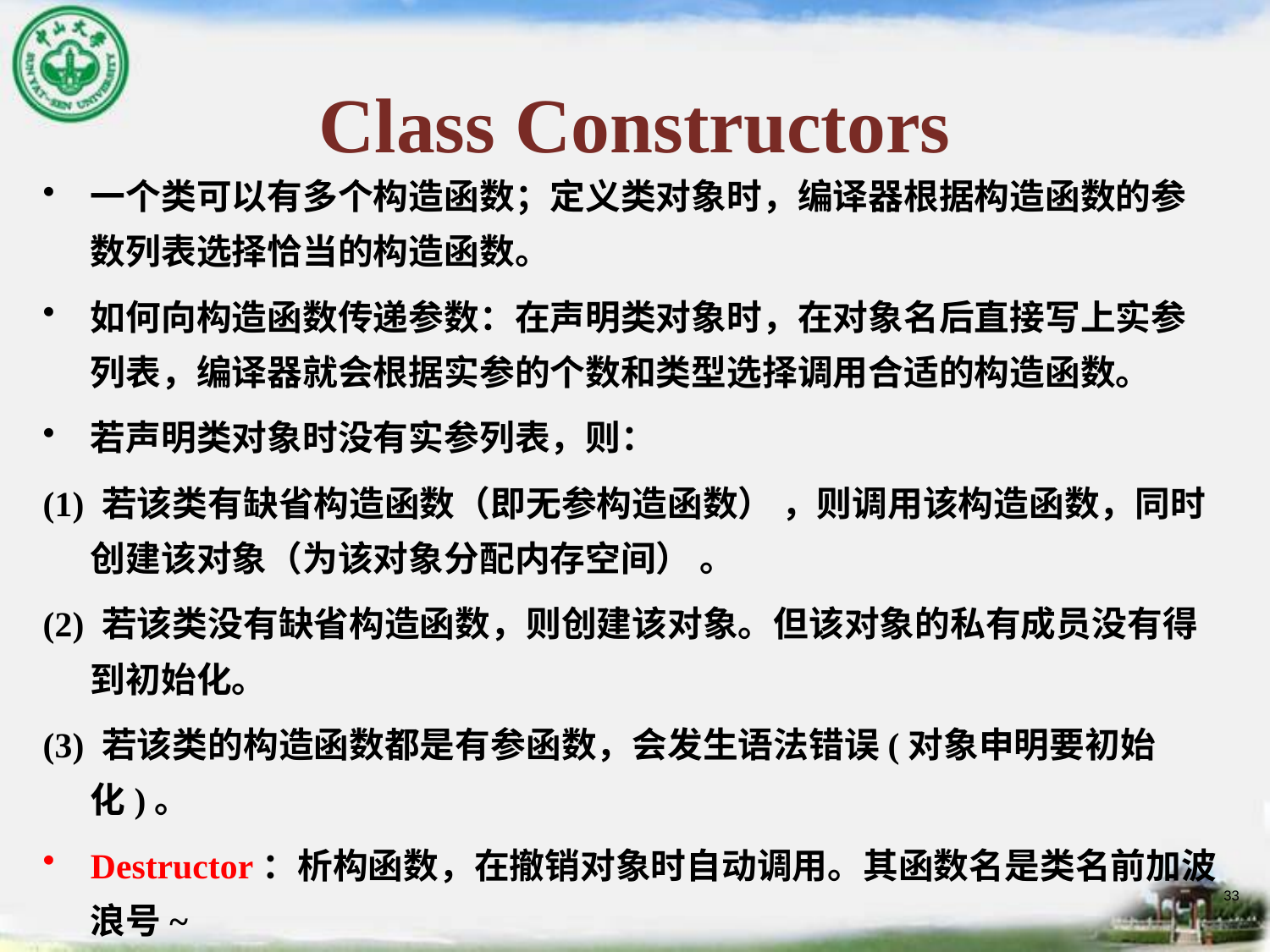

# Class Constructors
一个类可以有多个构造函数；定义类对象时，编译器根据构造函数的参数列表选择恰当的构造函数。
如何向构造函数传递参数：在声明类对象时，在对象名后直接写上实参列表，编译器就会根据实参的个数和类型选择调用合适的构造函数。
若声明类对象时没有实参列表，则：
(1) 若该类有缺省构造函数（即无参构造函数） ，则调用该构造函数，同时创建该对象（为该对象分配内存空间） 。
(2) 若该类没有缺省构造函数，则创建该对象。但该对象的私有成员没有得到初始化。
(3) 若该类的构造函数都是有参函数，会发生语法错误(对象申明要初始化)。
Destructor：析构函数，在撤销对象时自动调用。其函数名是类名前加波浪号~
33